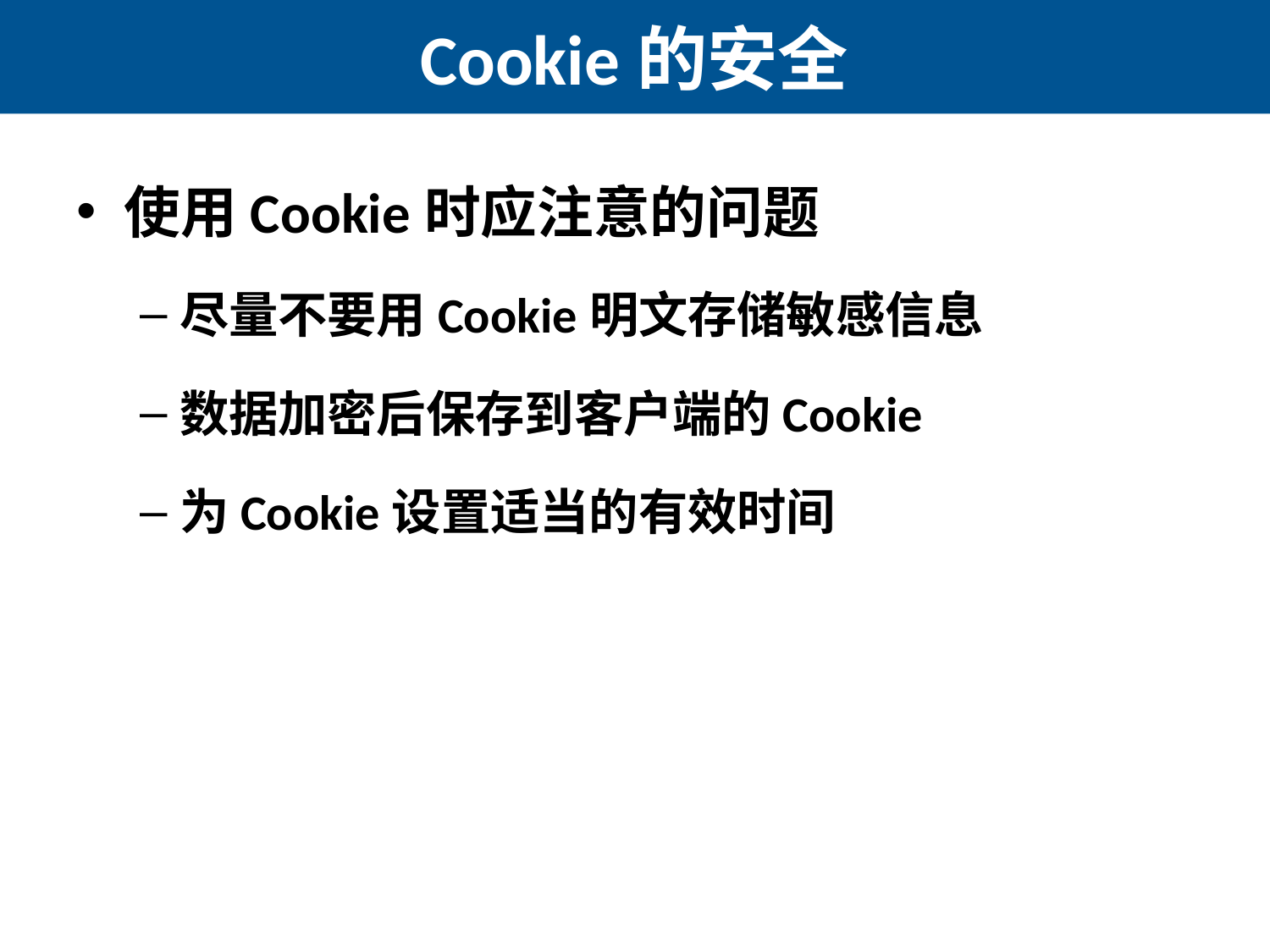

# Cookie的安全
使用Cookie时应注意的问题
尽量不要用Cookie明文存储敏感信息
数据加密后保存到客户端的Cookie
为Cookie设置适当的有效时间